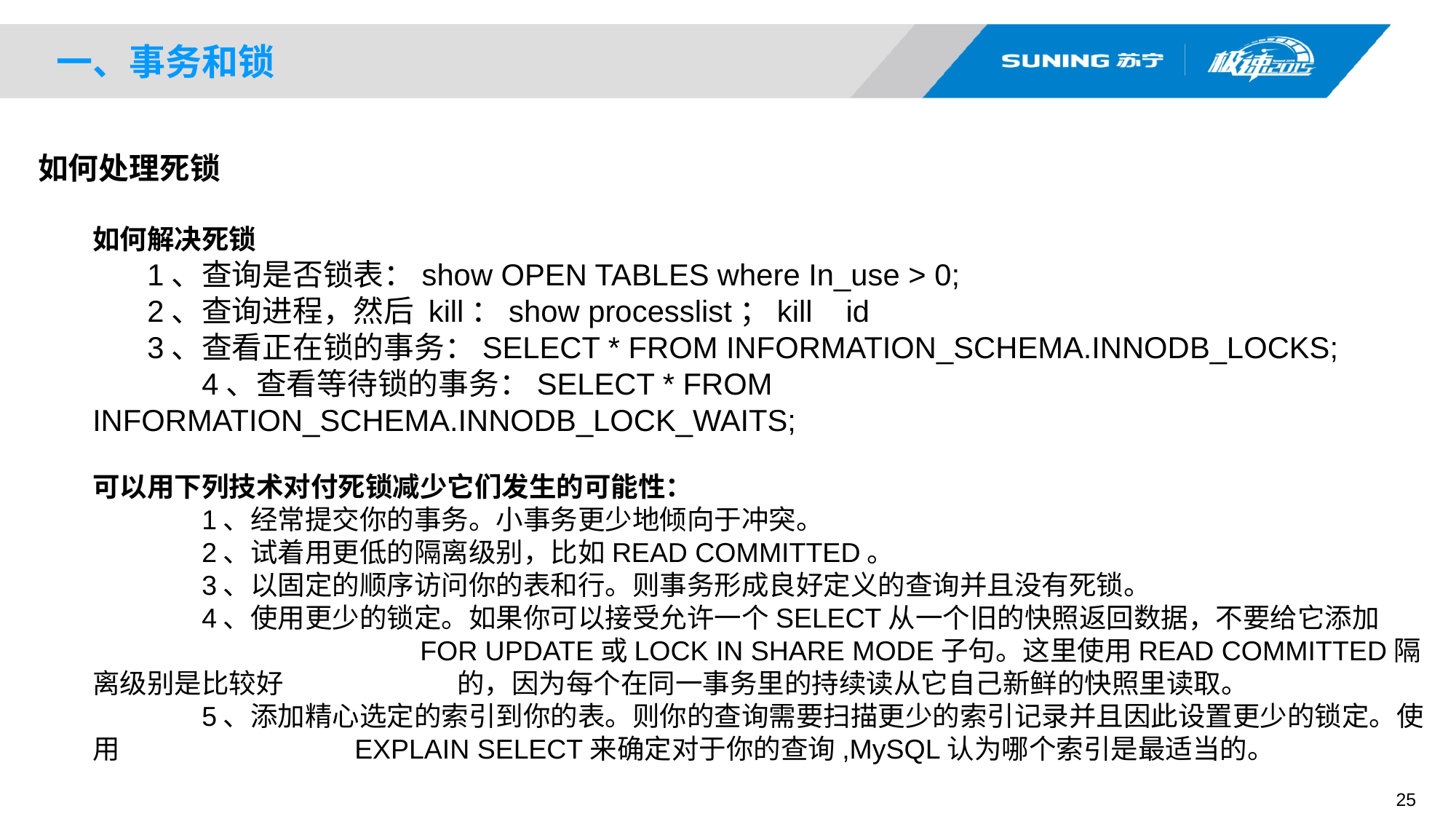

# 一、事务和锁
如何处理死锁

如何解决死锁
1、查询是否锁表：show OPEN TABLES where In_use > 0;
2、查询进程，然后 kill：show processlist；kill    id
3、查看正在锁的事务：SELECT * FROM INFORMATION_SCHEMA.INNODB_LOCKS;
	4、查看等待锁的事务：SELECT * FROM INFORMATION_SCHEMA.INNODB_LOCK_WAITS;

可以用下列技术对付死锁减少它们发生的可能性：
	1、经常提交你的事务。小事务更少地倾向于冲突。
	2、试着用更低的隔离级别，比如READ COMMITTED。
	3、以固定的顺序访问你的表和行。则事务形成良好定义的查询并且没有死锁。
	4、使用更少的锁定。如果你可以接受允许一个SELECT从一个旧的快照返回数据，不要给它添加		      		FOR UPDATE或LOCK IN SHARE MODE子句。这里使用READ COMMITTED隔离级别是比较好        	      的，因为每个在同一事务里的持续读从它自己新鲜的快照里读取。
 	5、添加精心选定的索引到你的表。则你的查询需要扫描更少的索引记录并且因此设置更少的锁定。使用		      EXPLAIN SELECT来确定对于你的查询,MySQL认为哪个索引是最适当的。